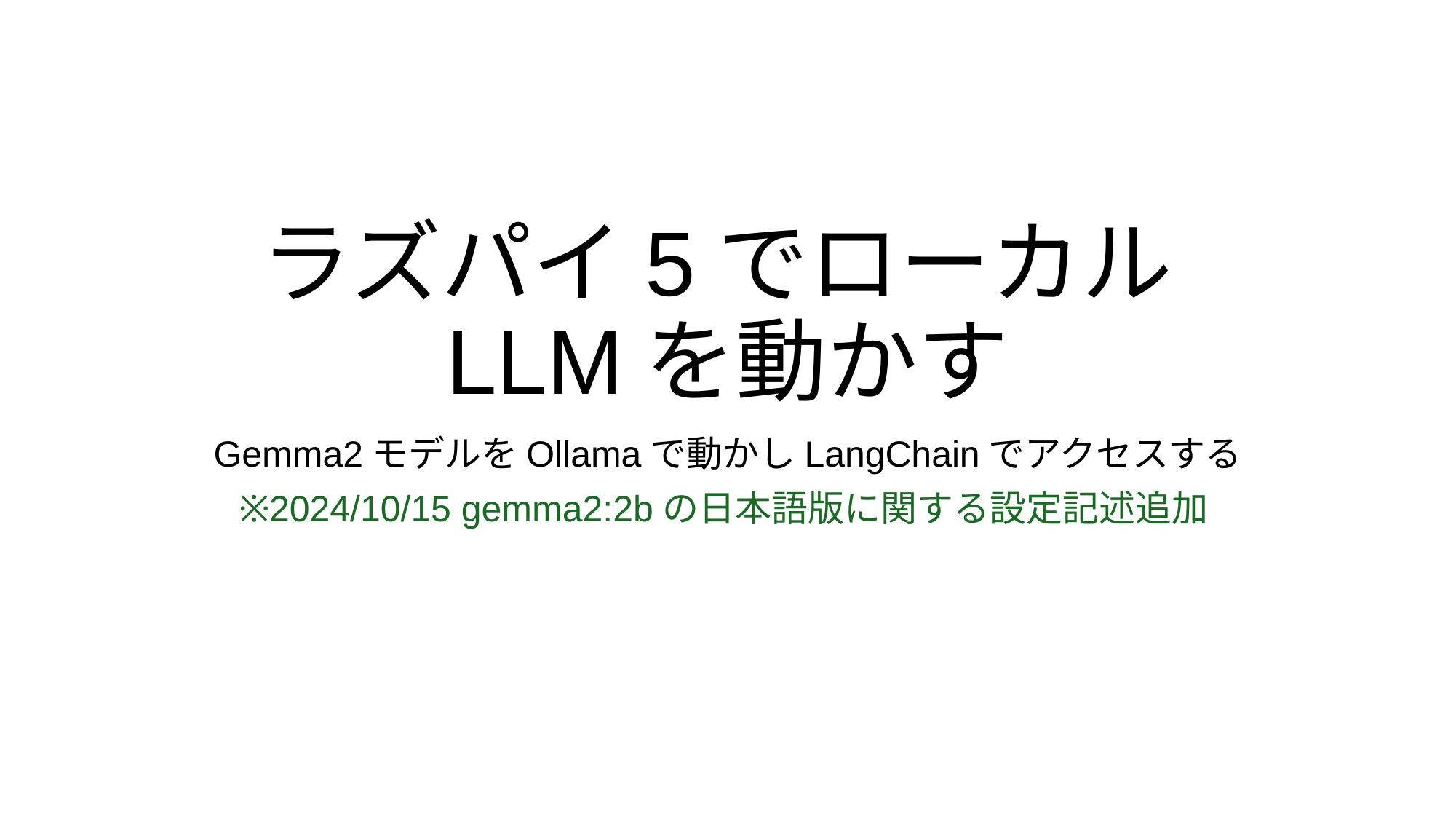

# ラズパイ5でローカルLLMを動かす
Gemma2モデルをOllamaで動かしLangChainでアクセスする
※2024/10/15 gemma2:2bの日本語版に関する設定記述追加